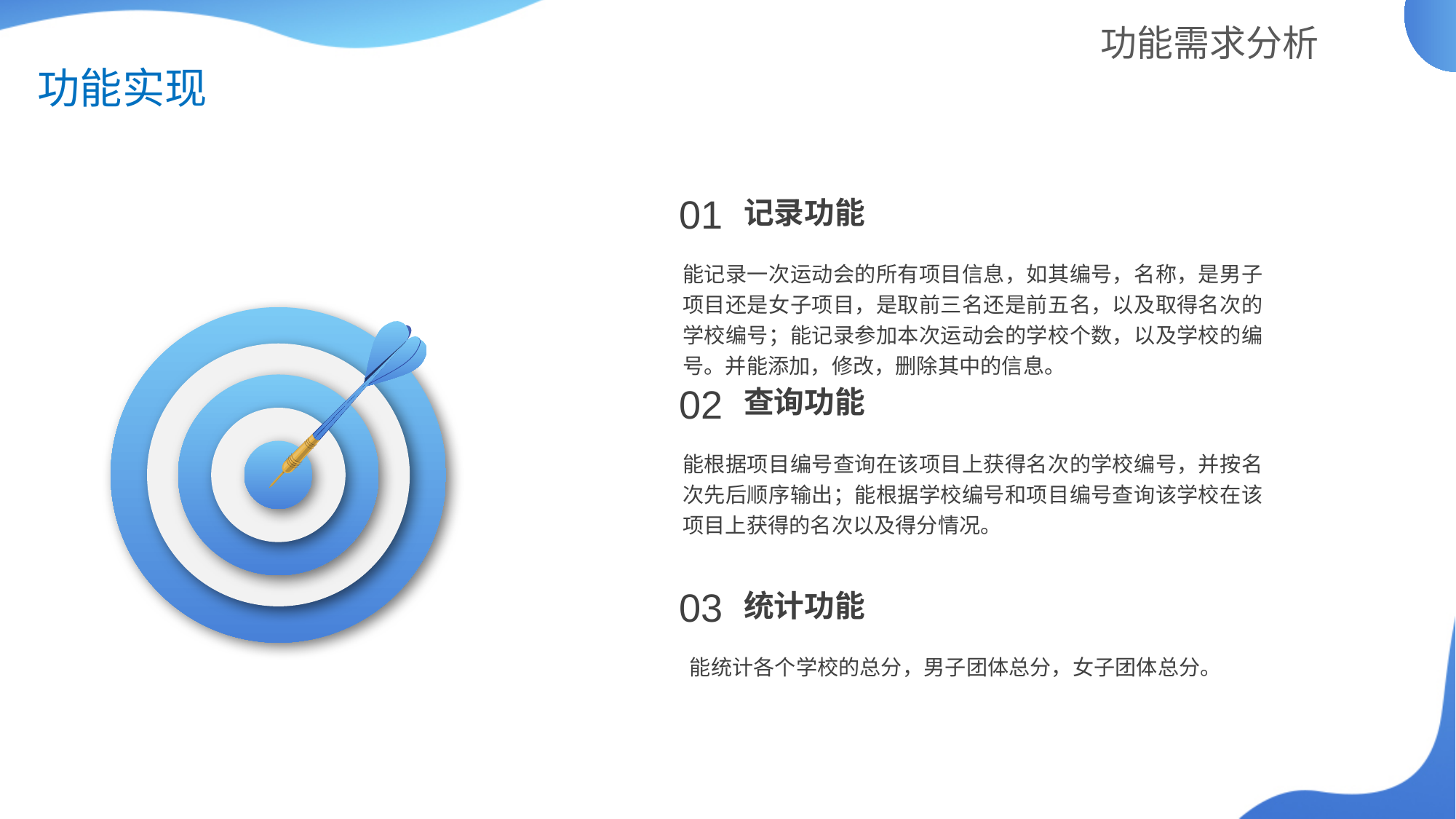

功能需求分析
功能实现
01
记录功能
能记录一次运动会的所有项目信息，如其编号，名称，是男子项目还是女子项目，是取前三名还是前五名，以及取得名次的学校编号；能记录参加本次运动会的学校个数，以及学校的编号。并能添加，修改，删除其中的信息。

02
查询功能
能根据项目编号查询在该项目上获得名次的学校编号，并按名次先后顺序输出；能根据学校编号和项目编号查询该学校在该项目上获得的名次以及得分情况。
03
统计功能
能统计各个学校的总分，男子团体总分，女子团体总分。